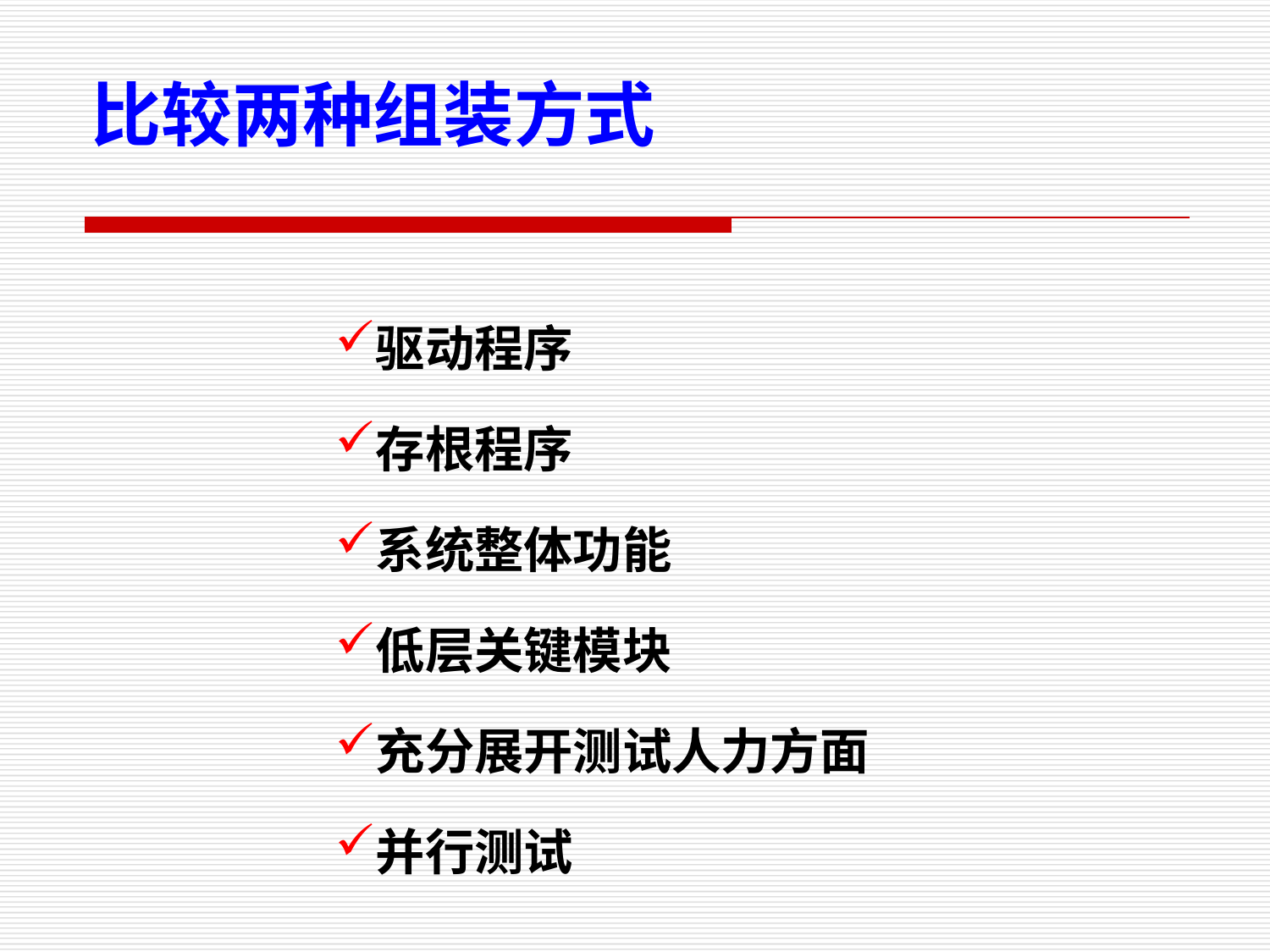

比较两种组装方式
驱动程序
存根程序
系统整体功能
低层关键模块
充分展开测试人力方面
并行测试